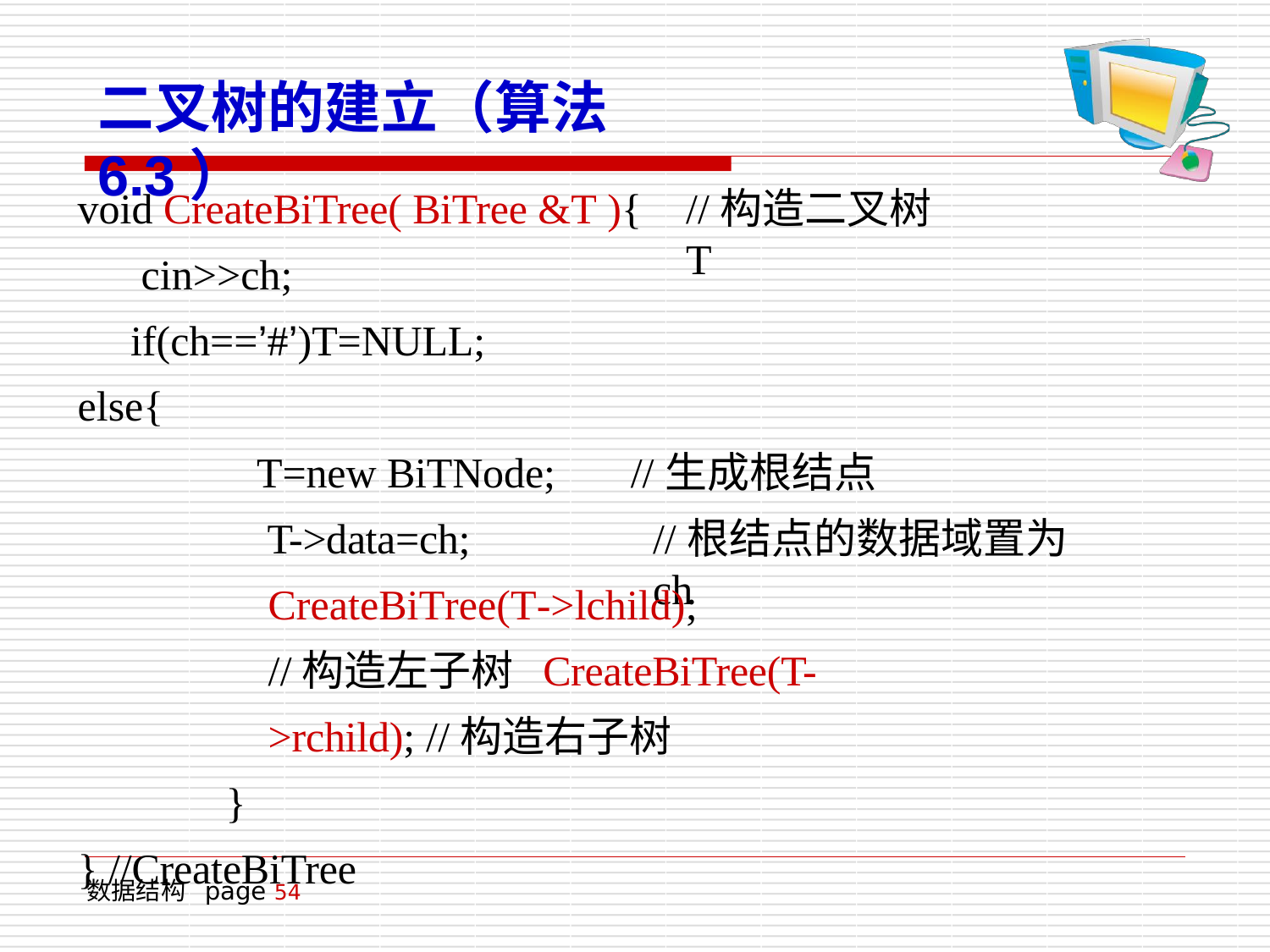

# 二叉树的建立（算法6.3）

void CreateBiTree( BiTree &T ){  cin>>ch;  if(ch==’#’)T=NULL;
else{
//构造二叉树T
T=new BiTNode;  T->data=ch;
//生成根结点
//根结点的数据域置为ch
CreateBiTree(T->lchild);	//构造左子树  CreateBiTree(T->rchild); //构造右子树
}
} //CreateBiTree

数据结构 page 54